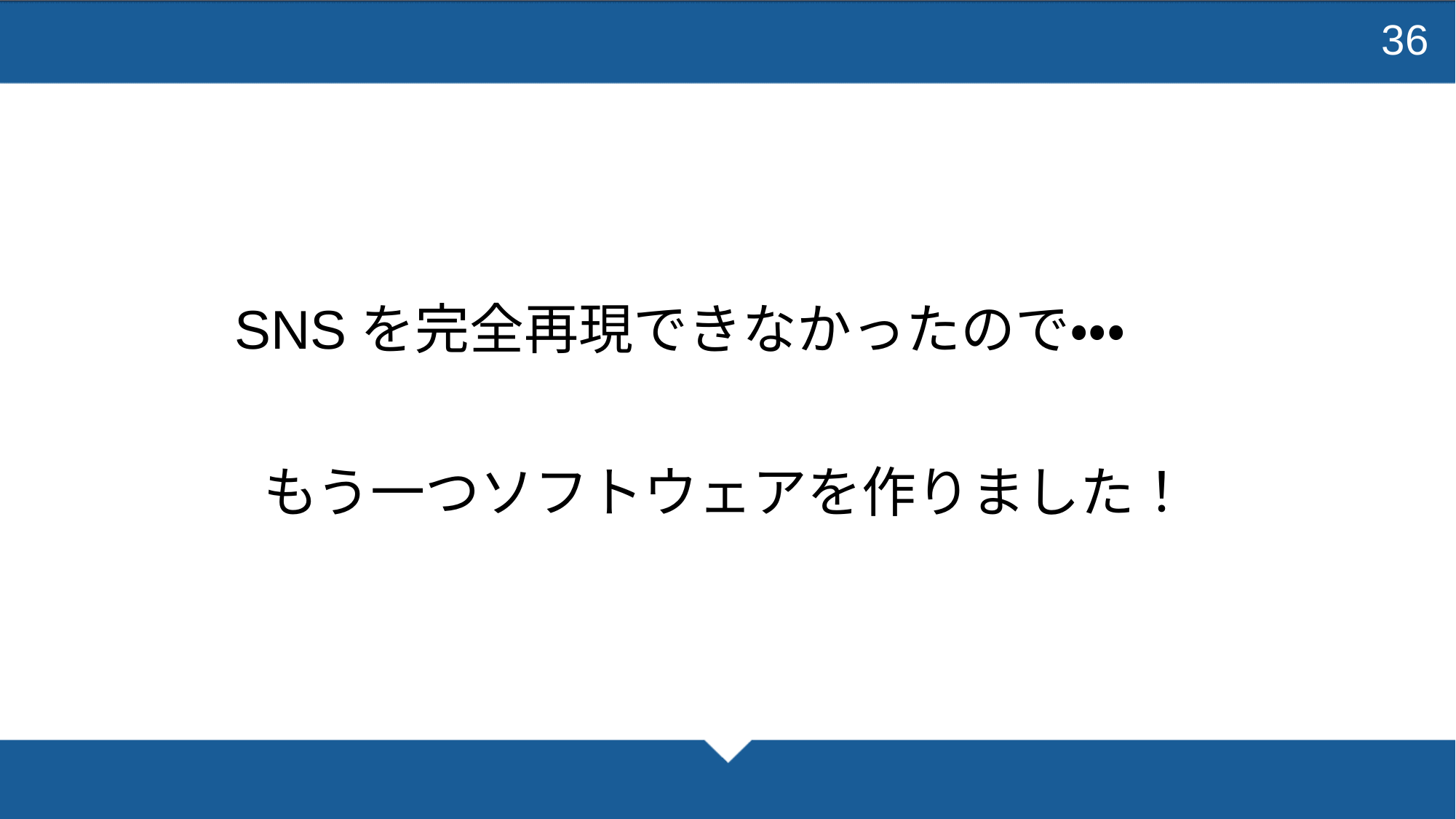

36
SNSを完全再現できなかったので・・・
もう一つソフトウェアを作りました！